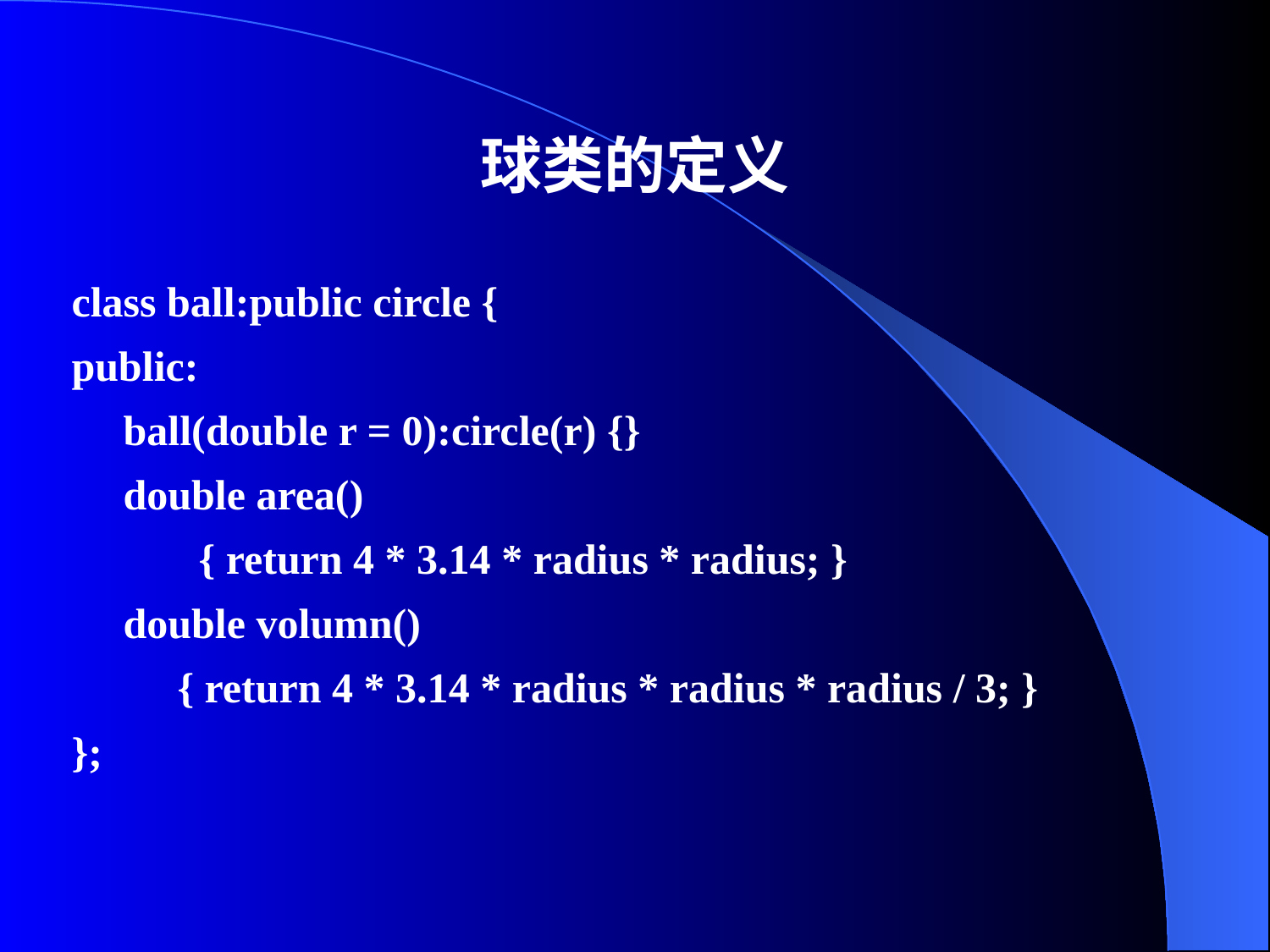

# 球类的定义
class ball:public circle {
public:
	ball(double r = 0):circle(r) {}
	double area()
            { return 4 * 3.14 * radius * radius; }
	double volumn()
          { return 4 * 3.14 * radius * radius * radius / 3; }
};